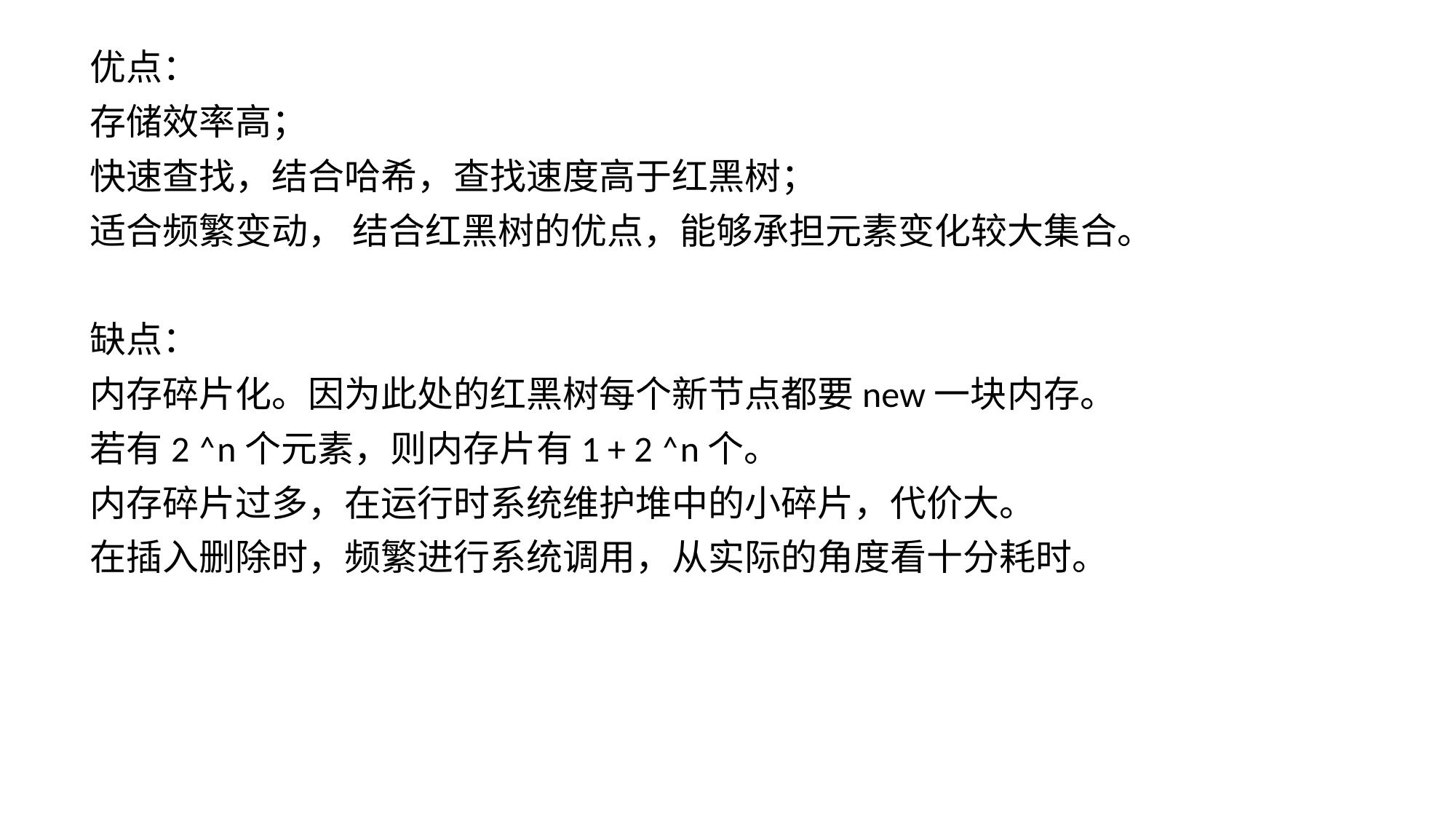

优点：
存储效率高；
快速查找，结合哈希，查找速度高于红黑树；
适合频繁变动， 结合红黑树的优点，能够承担元素变化较大集合。

缺点：
内存碎片化。因为此处的红黑树每个新节点都要new一块内存。
若有2 ˄n个元素，则内存片有1 + 2 ˄n个。
内存碎片过多，在运行时系统维护堆中的小碎片，代价大。
在插入删除时，频繁进行系统调用，从实际的角度看十分耗时。